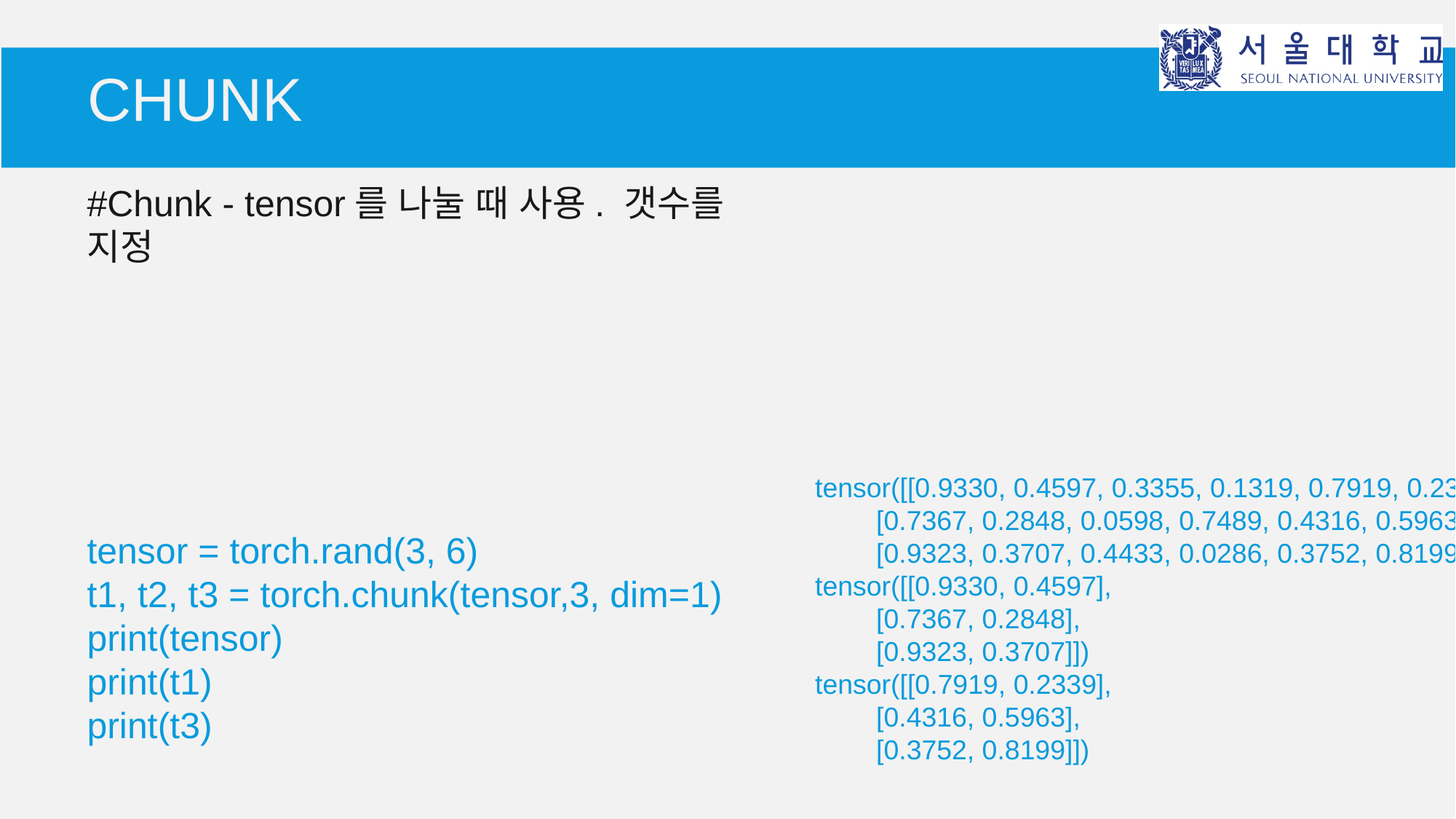

# chunk
#Chunk - tensor를 나눌 때 사용. 갯수를 지정
tensor([[0.9330, 0.4597, 0.3355, 0.1319, 0.7919, 0.2339],
        [0.7367, 0.2848, 0.0598, 0.7489, 0.4316, 0.5963],
        [0.9323, 0.3707, 0.4433, 0.0286, 0.3752, 0.8199]])
tensor([[0.9330, 0.4597],
        [0.7367, 0.2848],
        [0.9323, 0.3707]])
tensor([[0.7919, 0.2339],
        [0.4316, 0.5963],
        [0.3752, 0.8199]])
tensor = torch.rand(3, 6)
t1, t2, t3 = torch.chunk(tensor,3, dim=1)
print(tensor)
print(t1)
print(t3)